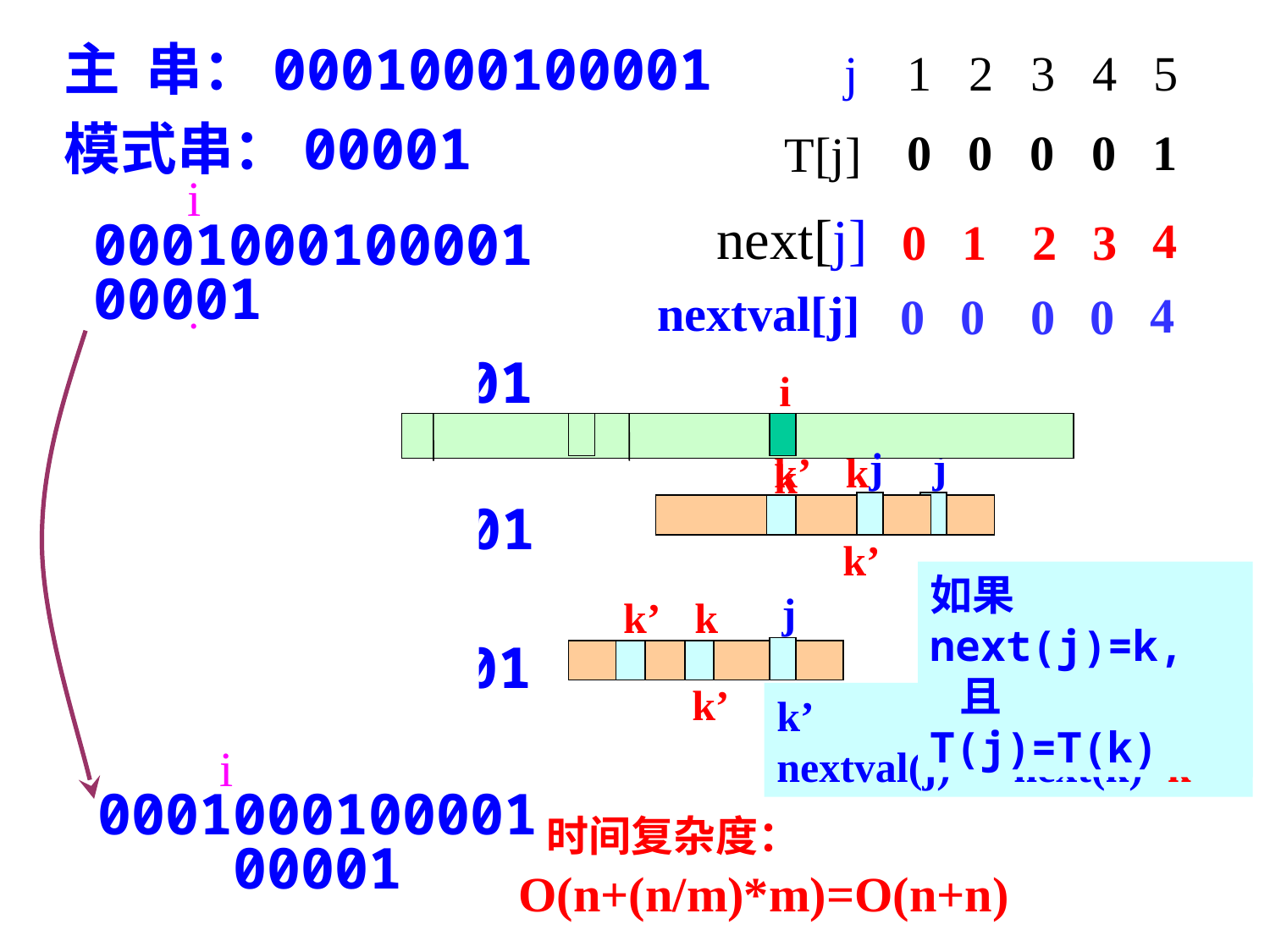

主  串：0001000100001
模式串：00001
 j    1   2   3   4   5
  0   0   0   0   1
 T[j]
 next[j]
i
0001000100001
00001
4
0
1
2
3
nextval[j]
4
0
0
0
0
i
0001000100001
 00001

i

j

k

j
k’

k’
k

i
0001000100001
  00001
如果 next(j)=k,
  且 T(j)=T(k)
j
k

k’

k’
i
0001000100001
   00001
k
k’
nextval(j)＝next(k)=k’
   i
0001000100001
    00001
时间复杂度：
O(n+(n/m)*m)=O(n+n)